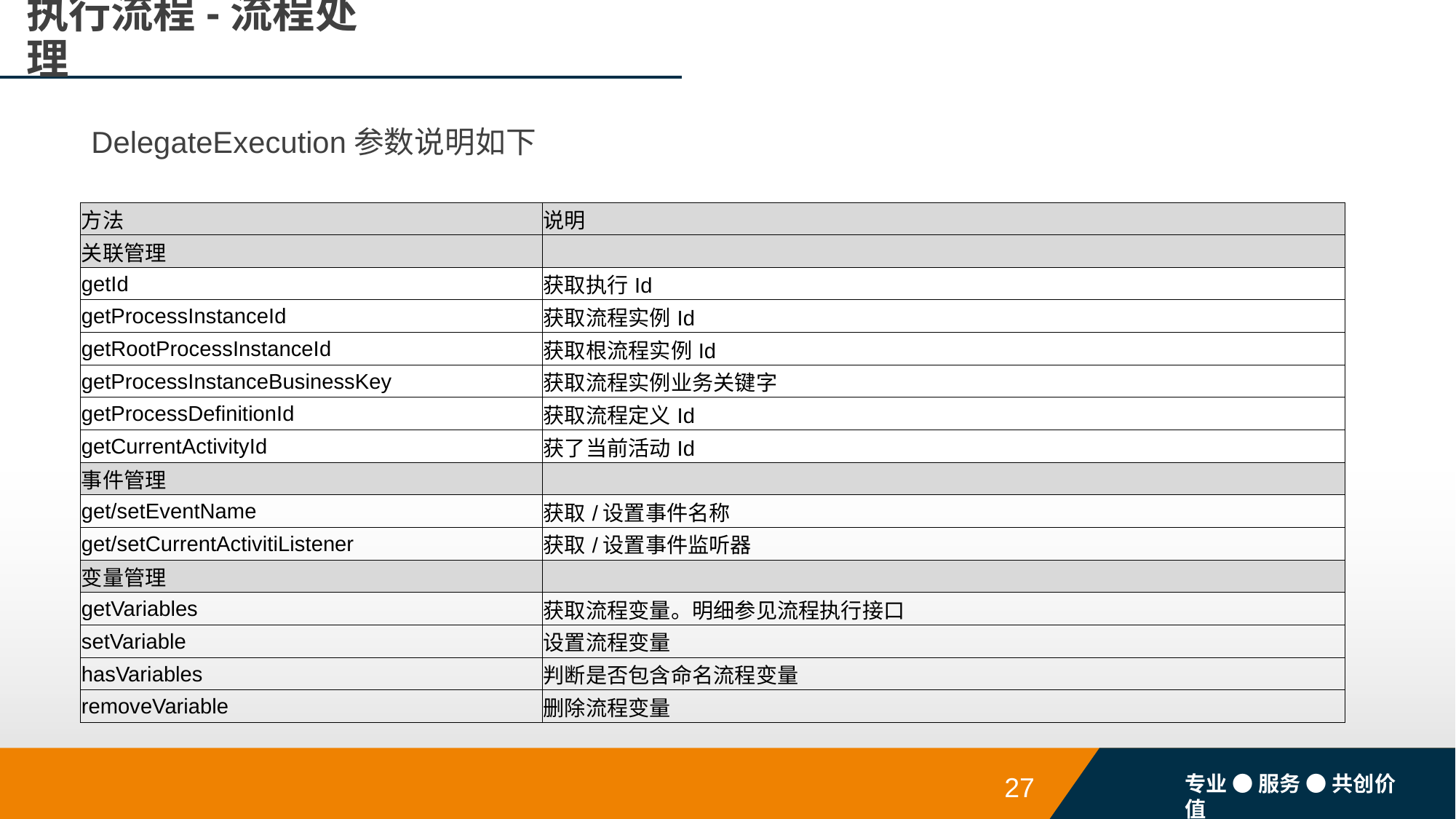

# 执行流程-流程处理
DelegateExecution参数说明如下
| 方法 | 说明 |
| --- | --- |
| 关联管理 |  |
| getId | 获取执行Id |
| getProcessInstanceId | 获取流程实例Id |
| getRootProcessInstanceId | 获取根流程实例Id |
| getProcessInstanceBusinessKey | 获取流程实例业务关键字 |
| getProcessDefinitionId | 获取流程定义Id |
| getCurrentActivityId | 获了当前活动Id |
| 事件管理 |  |
| get/setEventName | 获取/设置事件名称 |
| get/setCurrentActivitiListener | 获取/设置事件监听器 |
| 变量管理 |  |
| getVariables | 获取流程变量。明细参见流程执行接口 |
| setVariable | 设置流程变量 |
| hasVariables | 判断是否包含命名流程变量 |
| removeVariable | 删除流程变量 |